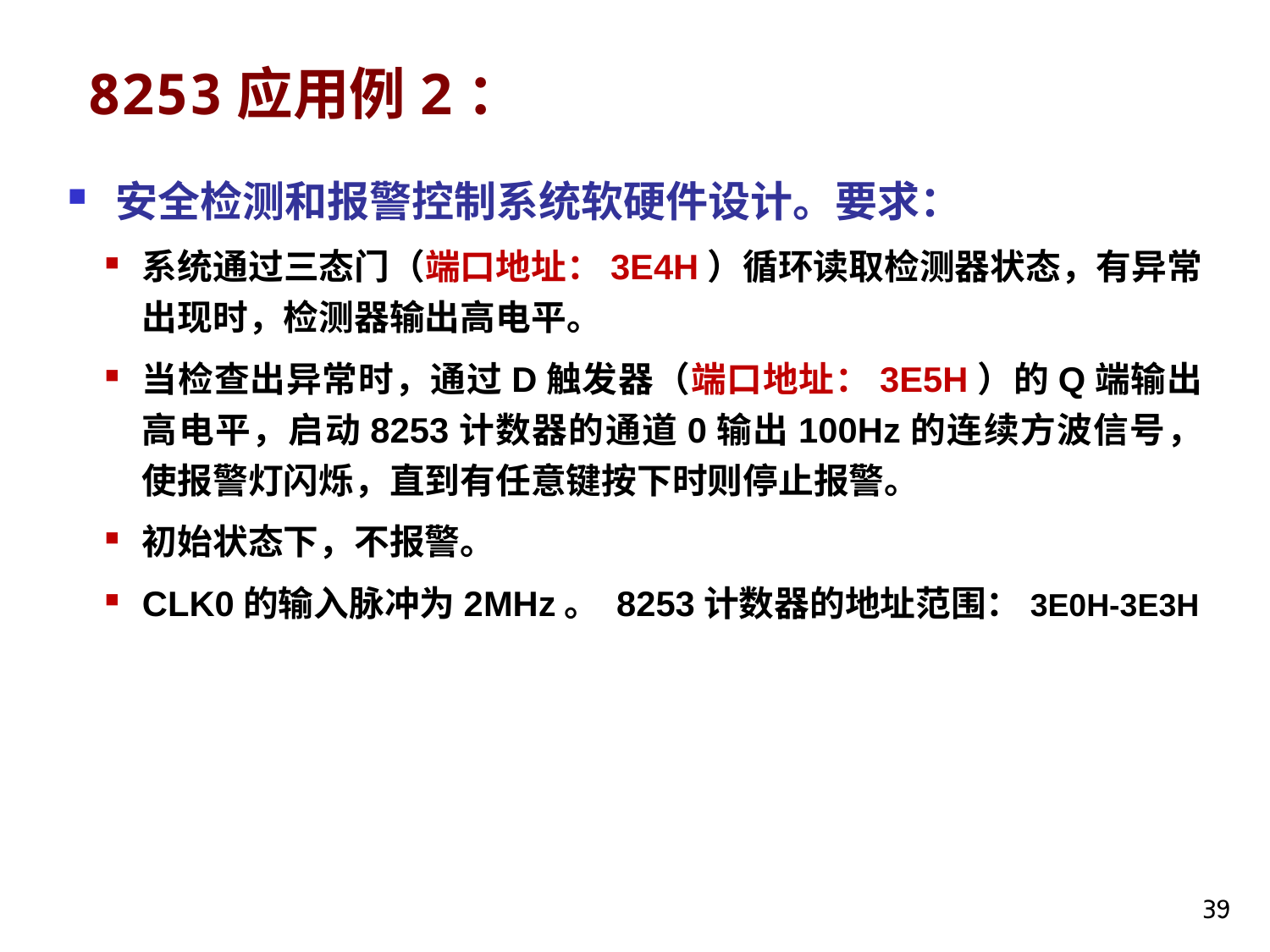

# 8253应用例2：
安全检测和报警控制系统软硬件设计。要求：
系统通过三态门（端口地址：3E4H）循环读取检测器状态，有异常出现时，检测器输出高电平。
当检查出异常时，通过D触发器（端口地址：3E5H）的Q端输出高电平，启动8253计数器的通道0输出100Hz的连续方波信号，使报警灯闪烁，直到有任意键按下时则停止报警。
初始状态下，不报警。
CLK0的输入脉冲为2MHz。 8253计数器的地址范围：3E0H-3E3H
39